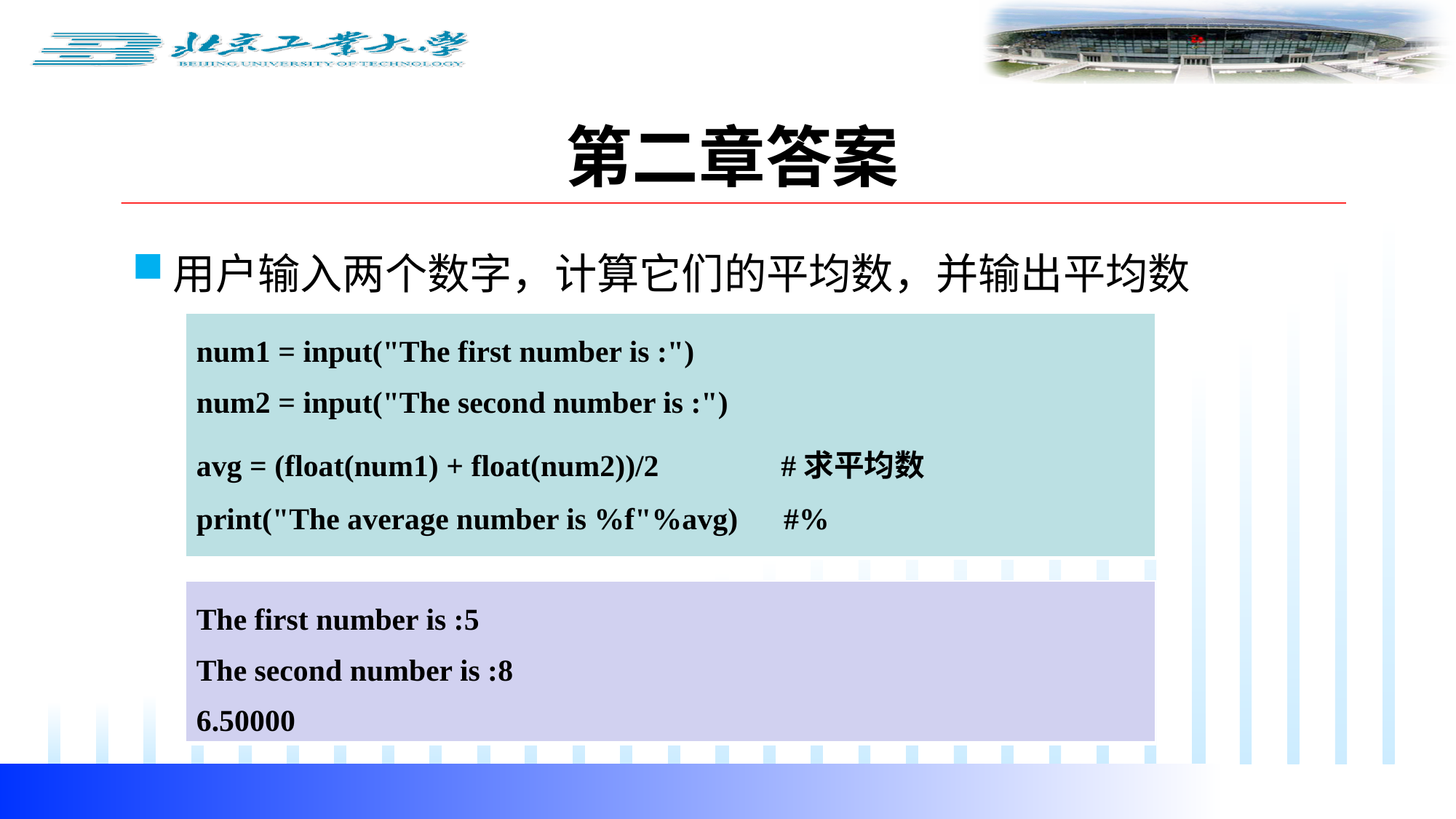

第二章答案
用户输入两个数字，计算它们的平均数，并输出平均数
| num1 = input("The first number is :") num2 = input("The second number is :") avg = (float(num1) + float(num2))/2 #求平均数 print("The average number is %f"%avg) #% |
| --- |
| The first number is :5 The second number is :8 6.50000 |
| --- |